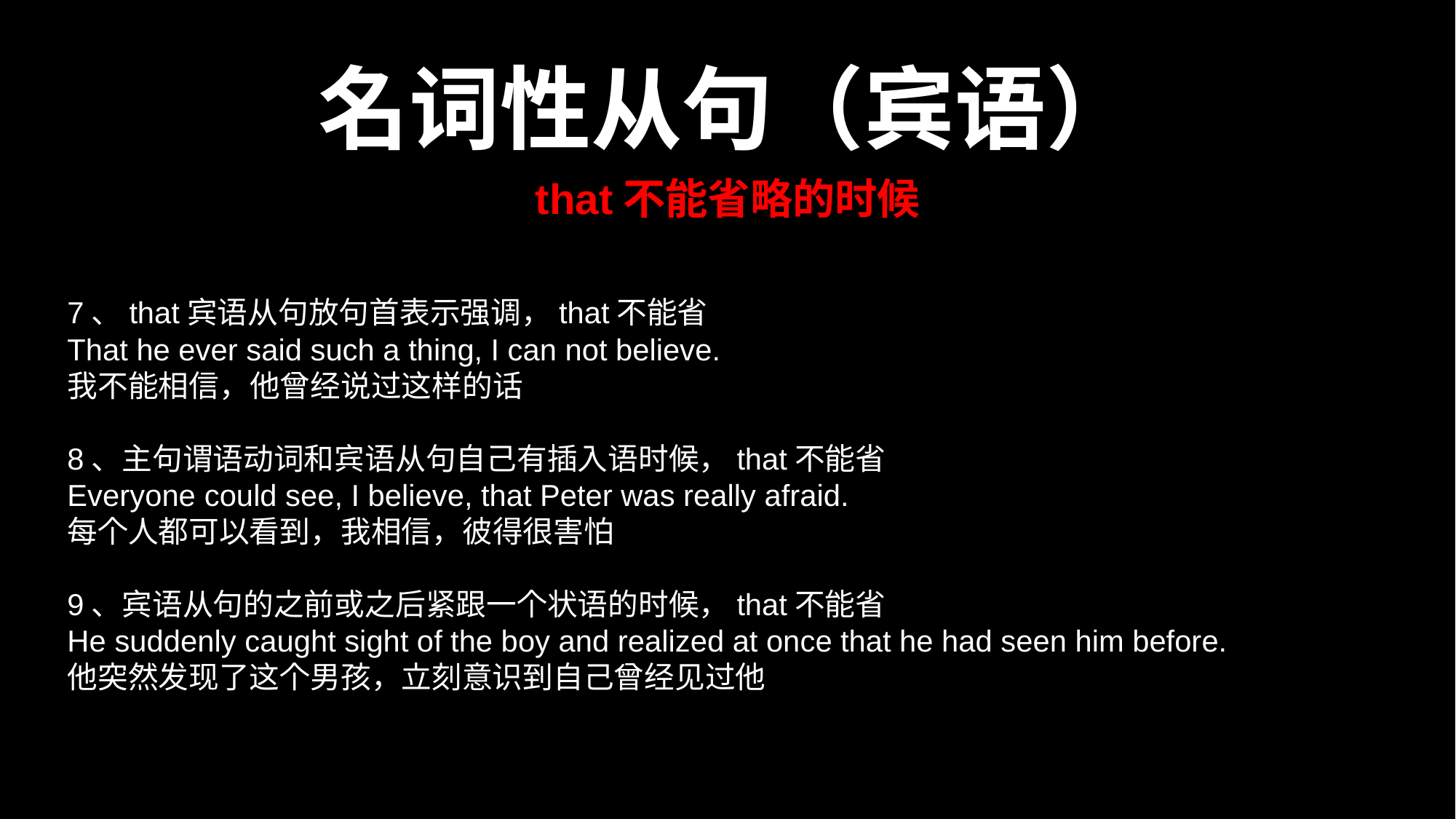

名词性从句（宾语）
that不能省略的时候
7、that宾语从句放句首表示强调，that不能省
That he ever said such a thing, I can not believe.
我不能相信，他曾经说过这样的话

8、主句谓语动词和宾语从句自己有插入语时候，that不能省
Everyone could see, I believe, that Peter was really afraid.
每个人都可以看到，我相信，彼得很害怕

9、宾语从句的之前或之后紧跟一个状语的时候，that不能省
He suddenly caught sight of the boy and realized at once that he had seen him before.
他突然发现了这个男孩，立刻意识到自己曾经见过他